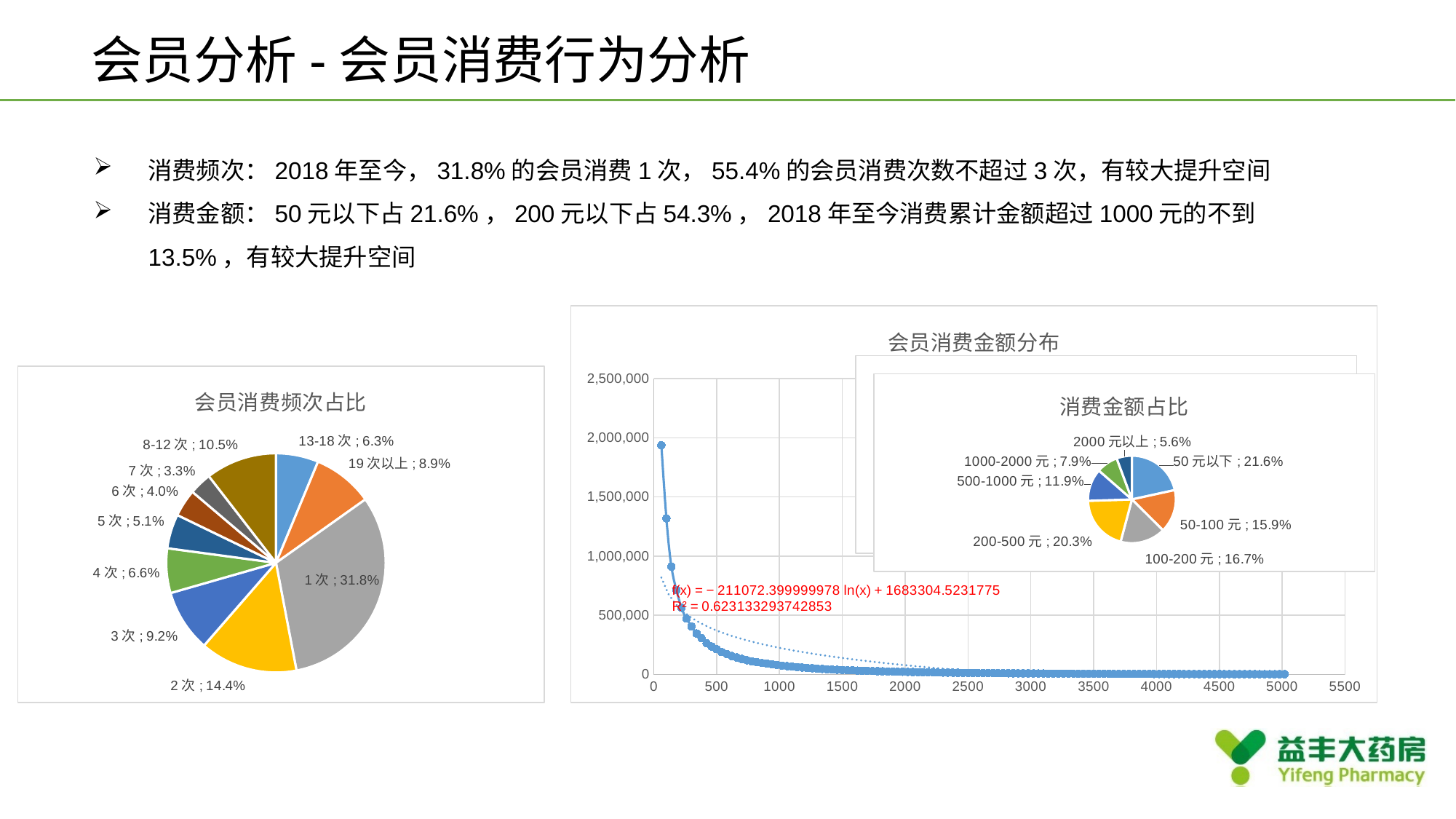

会员分析-会员消费行为分析
消费频次：2018年至今，31.8%的会员消费1次，55.4%的会员消费次数不超过3次，有较大提升空间
消费金额：50元以下占21.6%，200元以下占54.3%，2018年至今消费累计金额超过1000元的不到13.5%，有较大提升空间

### Chart: 会员消费金额分布

| Category | 会员数 |
|---|---|

### Chart: 消费金额占比

| Category | 会员占比 |
|---|---|
| 50元以下 | 0.2157469796281362 |
| 50-100元 | 0.15897518976227248 |
| 100-200元 | 0.1669153228383043 |
| 200-500元 | 0.2032657829512033 |
| 500-1000元 | 0.11949163181646302 |
| 1000-2000元 | 0.07922677277466764 |
| 2000元以上 | 0.05637832022895511 |

### Chart: 会员消费频次占比

| Category | 占比 |
|---|---|
| 13-18次 | 0.06260940884081327 |
| 19次以上 | 0.08906539308999985 |
| 1次 | 0.3183330990357213 |
| 2次 | 0.14390246102703538 |
| 3次 | 0.09162858390773843 |
| 4次 | 0.06579204746293281 |
| 5次 | 0.05052416259903453 |
| 6次 | 0.040265685974544004 |
| 7次 | 0.033083248823312365 |
| 8-12次 | 0.1047959092388692 |

### Chart: 消费金额占比

| Category | 会员占比 |
|---|---|
| 50元以下 | 0.21574697962813624 |
| 50-100元 | 0.1589751897622726 |
| 100-200元 | 0.16691532283830438 |
| 200-500元 | 0.20326578295120337 |
| 500-1000元 | 0.11949163181646302 |
| 1000-2000元 | 0.07922677277466764 |
| 2000元以上 | 0.05637832022895511 |